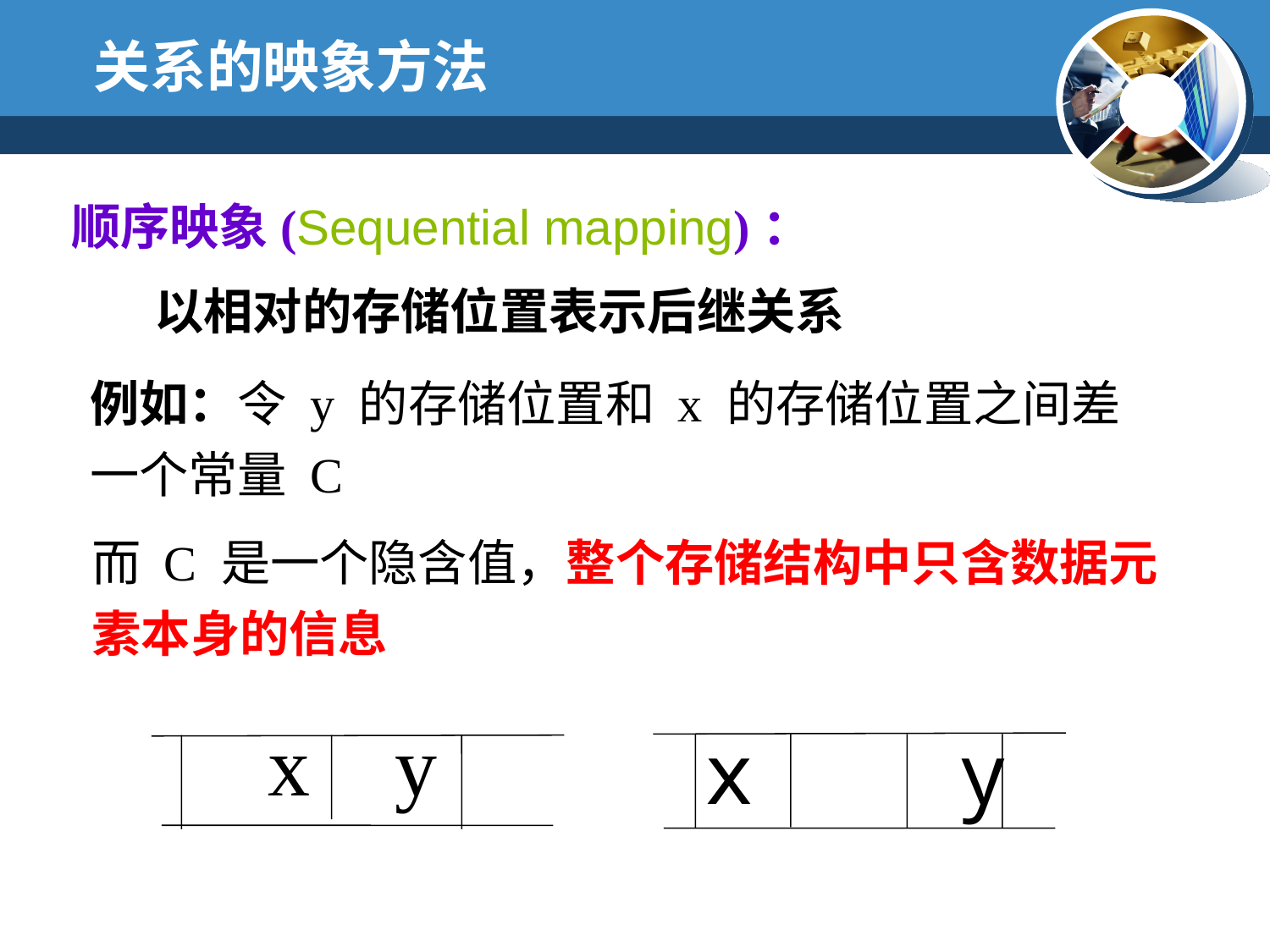

关系的映象方法
顺序映象(Sequential mapping)：
以相对的存储位置表示后继关系
例如：令 y 的存储位置和 x 的存储位置之间差一个常量 C
而 C 是一个隐含值，整个存储结构中只含数据元素本身的信息
  x    y

 x    y